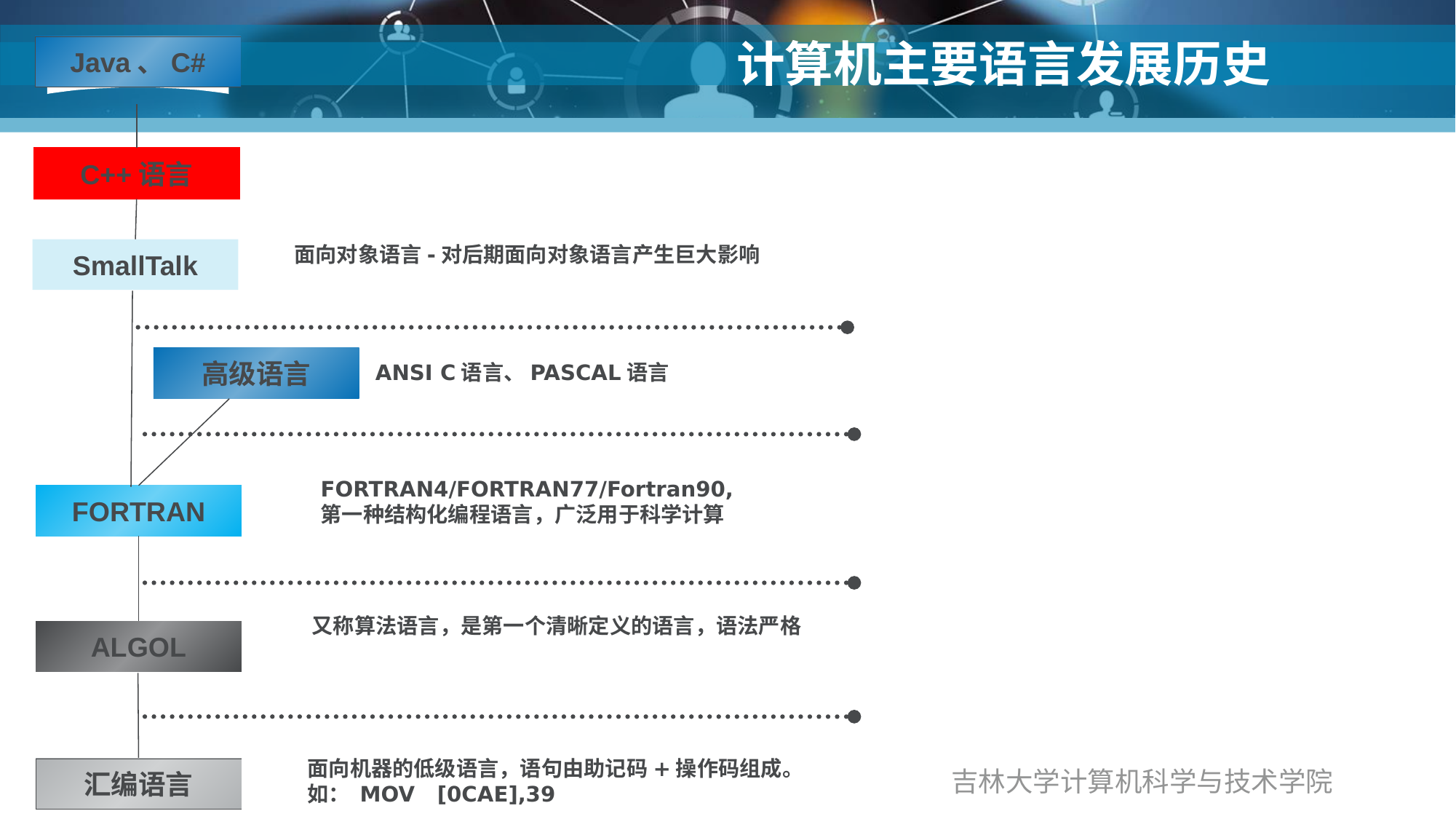

# 计算机主要语言发展历史
Java、C#

C++语言

面向对象语言-对后期面向对象语言产生巨大影响
SmallTalk

高级语言

ANSI C语言、PASCAL语言

FORTRAN4/FORTRAN77/Fortran90,
第一种结构化编程语言，广泛用于科学计算
FORTRAN

又称算法语言，是第一个清晰定义的语言，语法严格
ALGOL

面向机器的低级语言，语句由助记码+操作码组成。
如： MOV   [0CAE],39
汇编语言

吉林大学计算机科学与技术学院